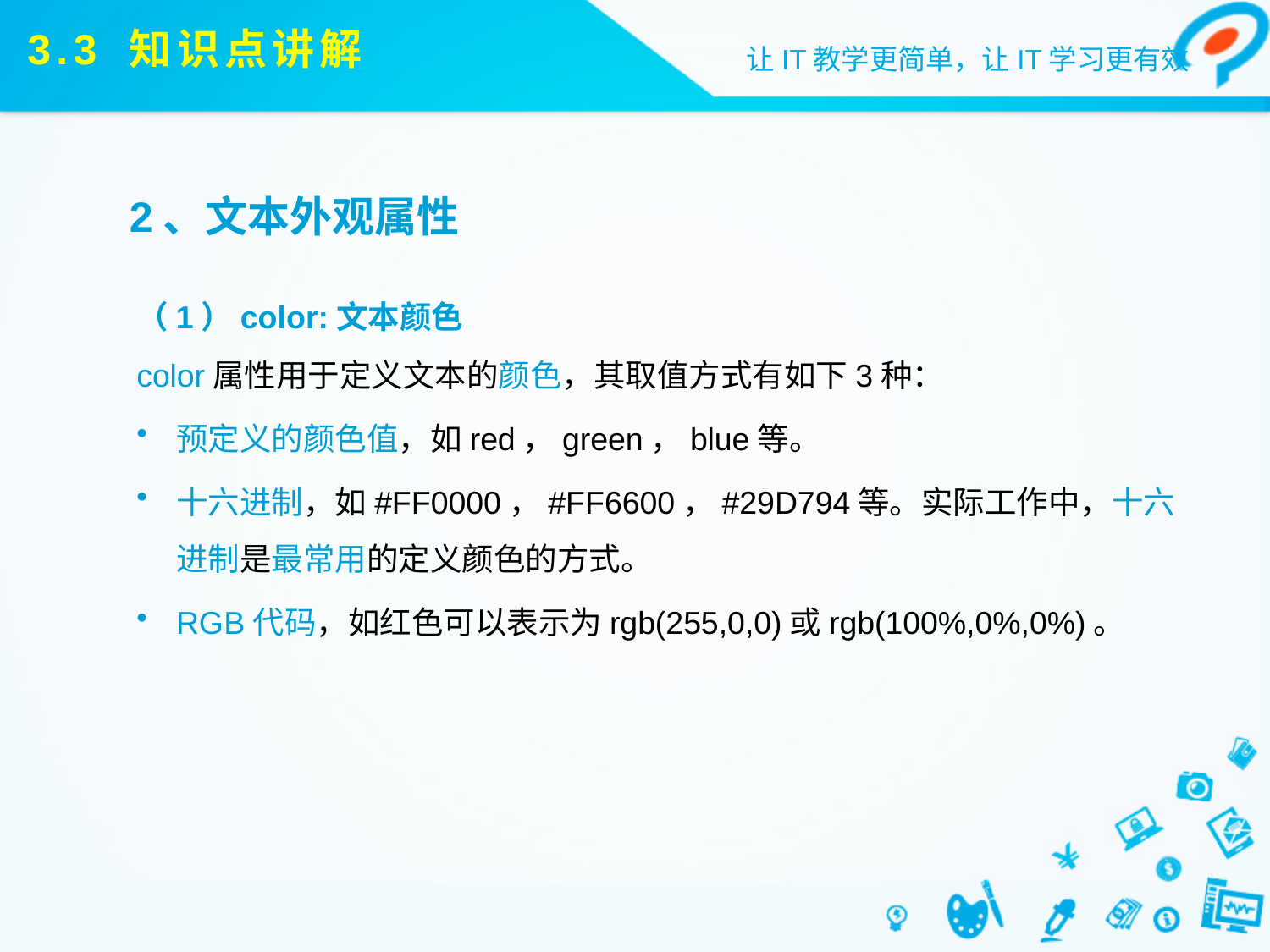

# 3.3 知识点讲解
2、文本外观属性
（1）color:文本颜色
color属性用于定义文本的颜色，其取值方式有如下3种：
预定义的颜色值，如red，green，blue等。
十六进制，如#FF0000，#FF6600，#29D794等。实际工作中，十六进制是最常用的定义颜色的方式。
RGB代码，如红色可以表示为rgb(255,0,0)或rgb(100%,0%,0%)。